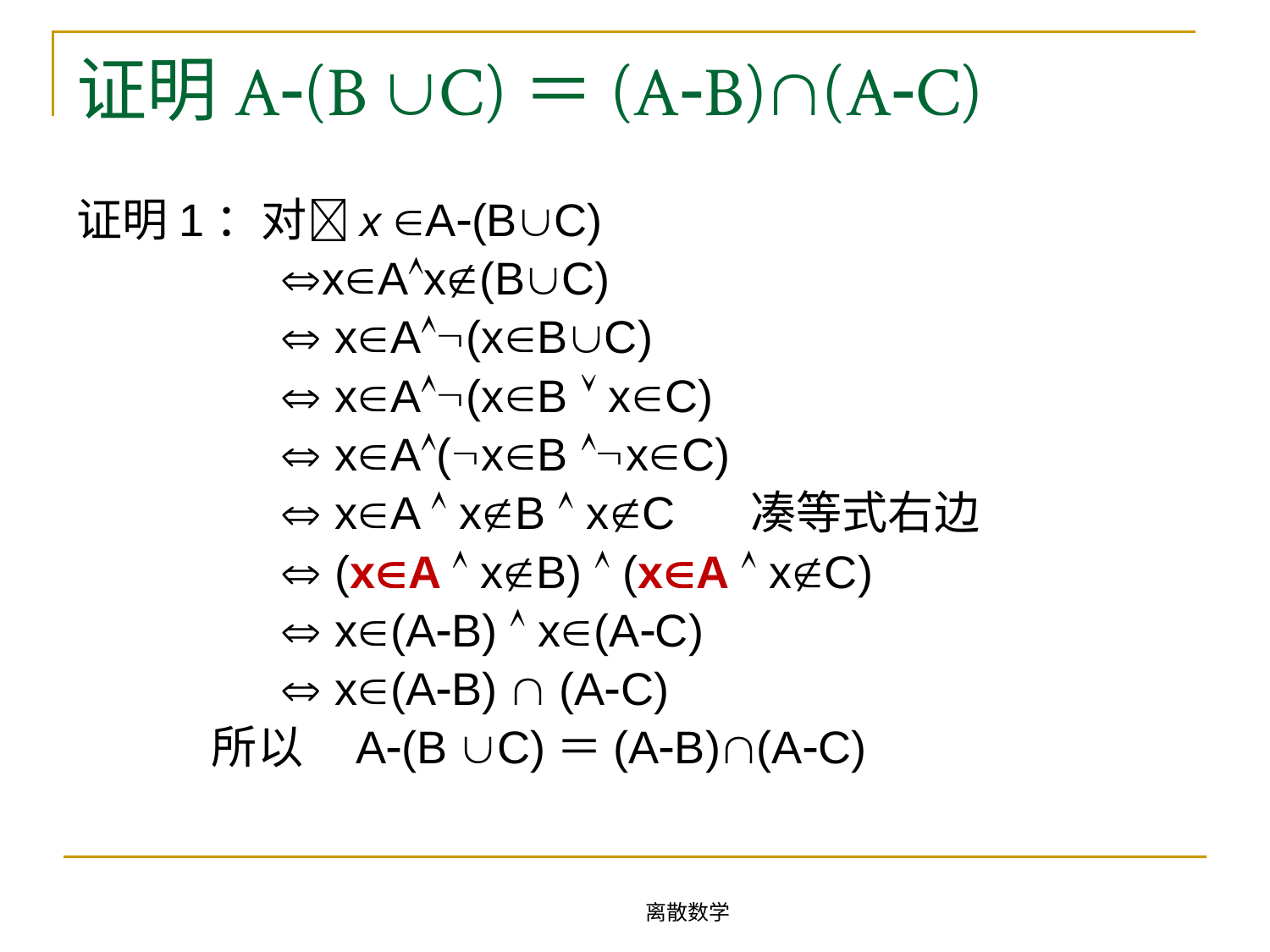

# 证明A−(B ∪C)＝(A−B)∩(A−C)
证明1：对∀x ∈A−(B∪C)
                ⇔x∈A∧x∉(B∪C)
                ⇔ x∈A∧¬(x∈B∪C)
                ⇔ x∈A∧¬(x∈B ∨ x∈C)
                ⇔ x∈A∧(¬x∈B ∧¬x∈C)
                ⇔ x∈A ∧ x∉B ∧ x∉C     凑等式右边
                ⇔ (x∈A ∧ x∉B) ∧ (x∈A ∧ x∉C)
                ⇔ x∈(A−B) ∧ x∈(A−C)
                ⇔ x∈(A−B) ∩ (A−C)
            所以    A−(B ∪C)＝(A−B)∩(A−C)

离散数学
31